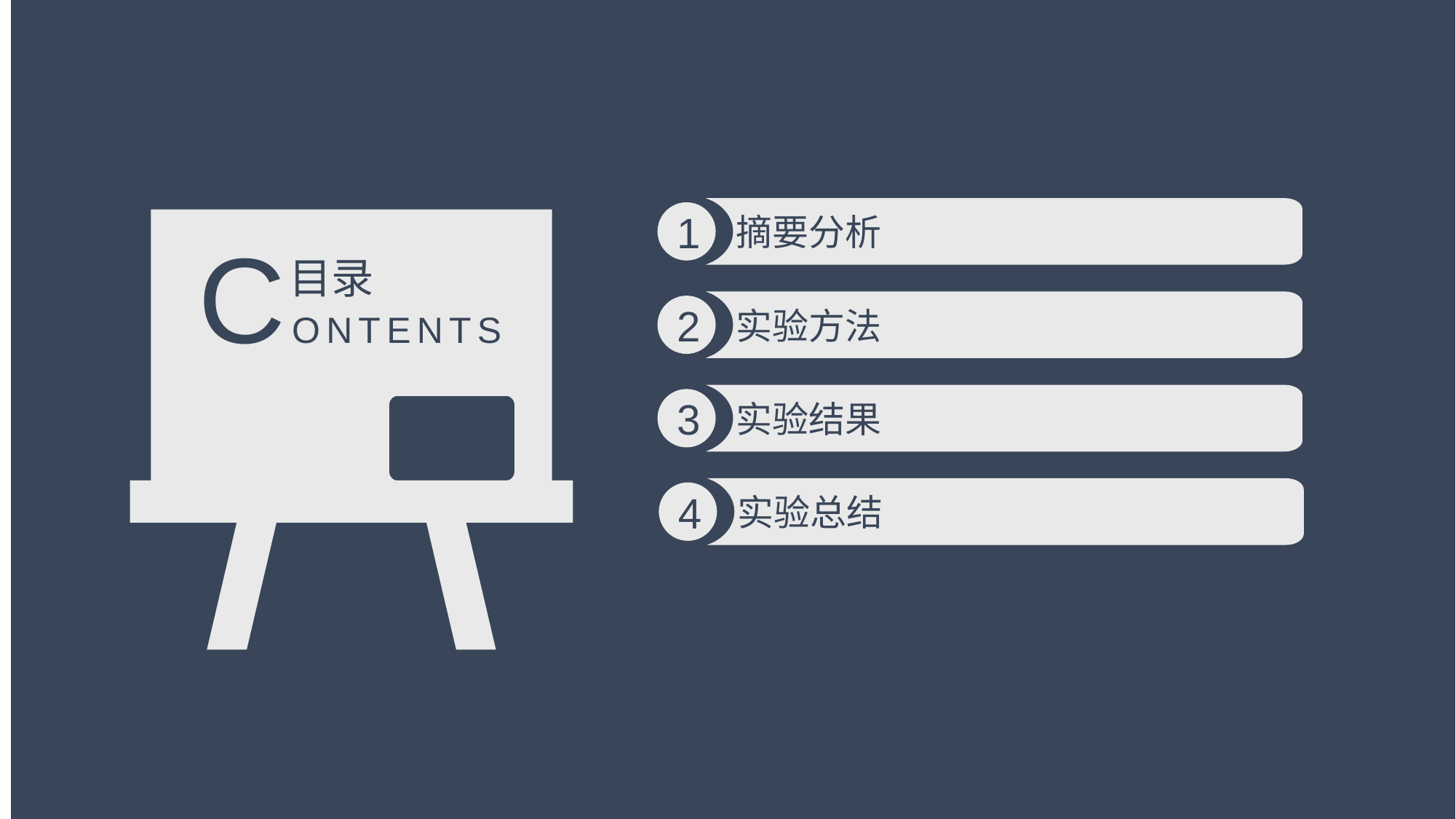

摘要分析
1

CONTENTS
目录
实验方法
2
实验结果
3
实验总结
4